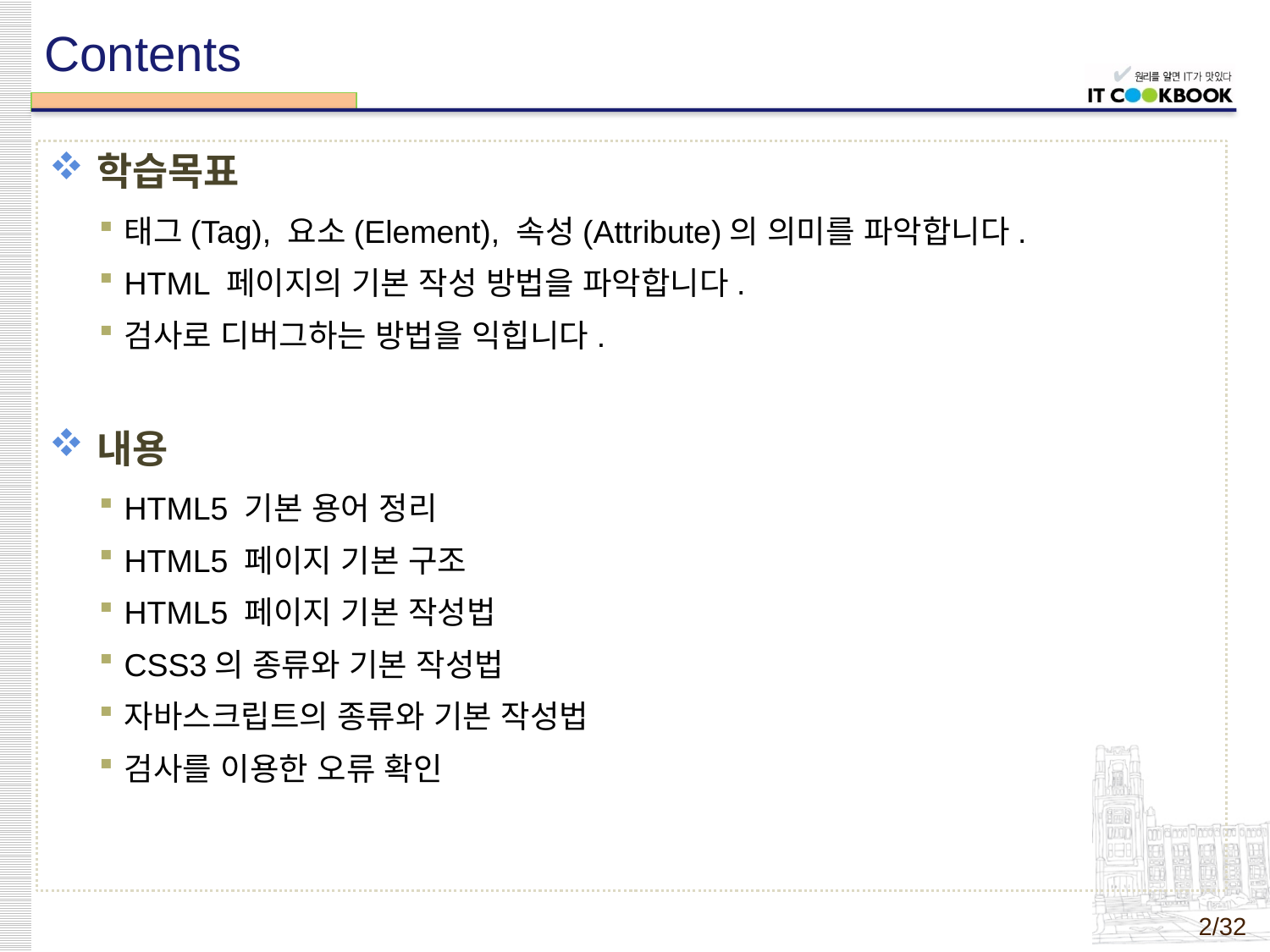

학습목표
태그(Tag), 요소(Element), 속성(Attribute)의 의미를 파악합니다.
HTML 페이지의 기본 작성 방법을 파악합니다.
검사로 디버그하는 방법을 익힙니다.

내용
HTML5 기본 용어 정리
HTML5 페이지 기본 구조
HTML5 페이지 기본 작성법
CSS3의 종류와 기본 작성법
자바스크립트의 종류와 기본 작성법
검사를 이용한 오류 확인